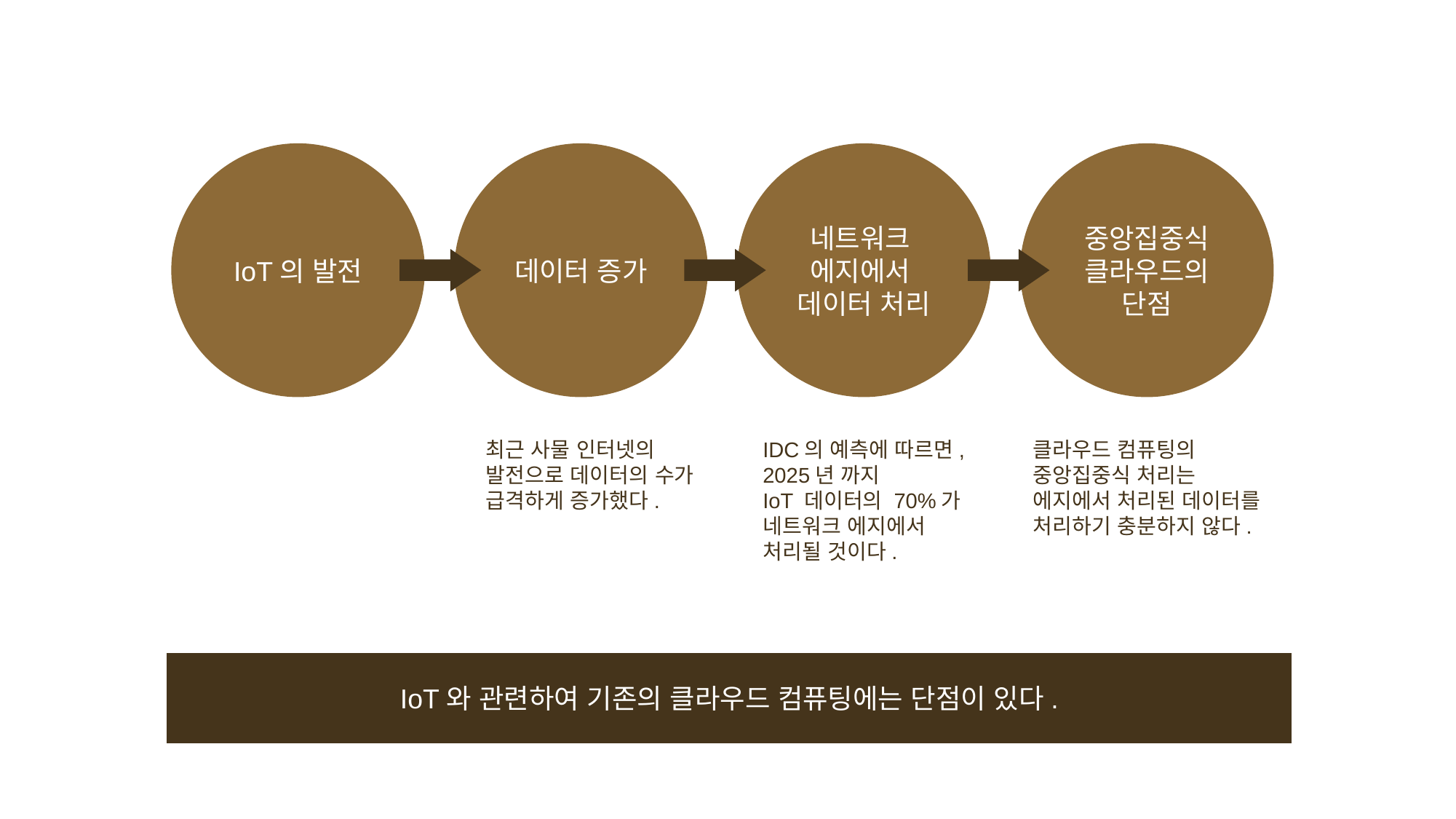

IoT의 발전
데이터 증가
네트워크
에지에서
데이터 처리
중앙집중식 클라우드의 단점

최근 사물 인터넷의
발전으로 데이터의 수가
급격하게 증가했다.
IDC의 예측에 따르면,
2025년 까지
IoT 데이터의 70%가
네트워크 에지에서
처리될 것이다.
클라우드 컴퓨팅의
중앙집중식 처리는
에지에서 처리된 데이터를
처리하기 충분하지 않다.
IoT와 관련하여 기존의 클라우드 컴퓨팅에는 단점이 있다.